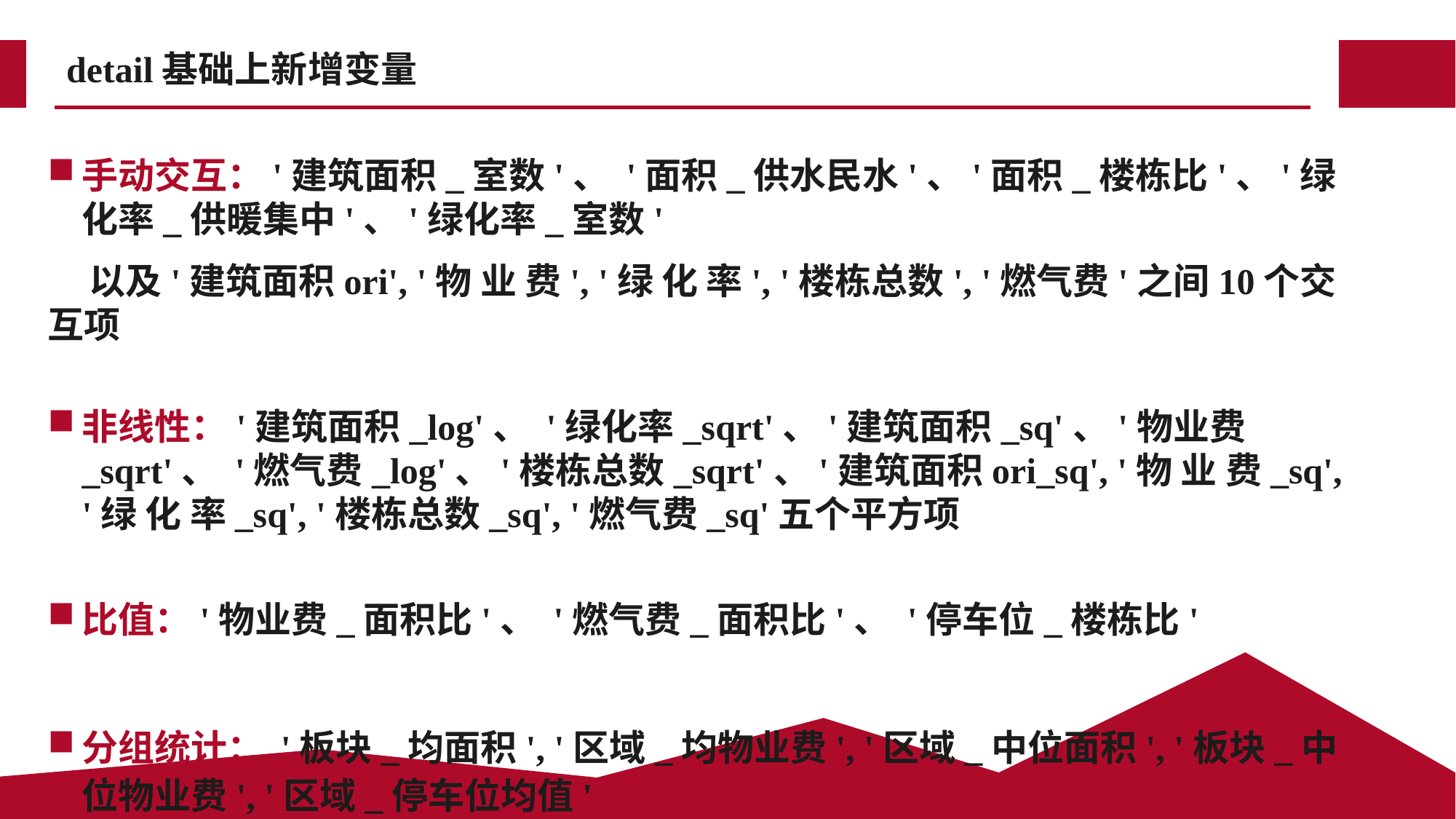

# detail基础上新增变量
手动交互：'建筑面积_室数'、 '面积_供水民水'、'面积_楼栋比'、'绿化率_供暖集中'、'绿化率_室数'
    以及'建筑面积ori', '物 业 费', '绿 化 率', '楼栋总数', '燃气费'之间10个交互项

非线性：'建筑面积_log'、 '绿化率_sqrt'、'建筑面积_sq'、'物业费_sqrt'、 '燃气费_log'、'楼栋总数_sqrt'、'建筑面积ori_sq', '物 业 费_sq', '绿 化 率_sq', '楼栋总数_sq', '燃气费_sq'五个平方项
比值：'物业费_面积比'、 '燃气费_面积比'、 '停车位_楼栋比'

分组统计： '板块_均面积', '区域_均物业费', '区域_中位面积', '板块_中位物业费', '区域_停车位均值'

5